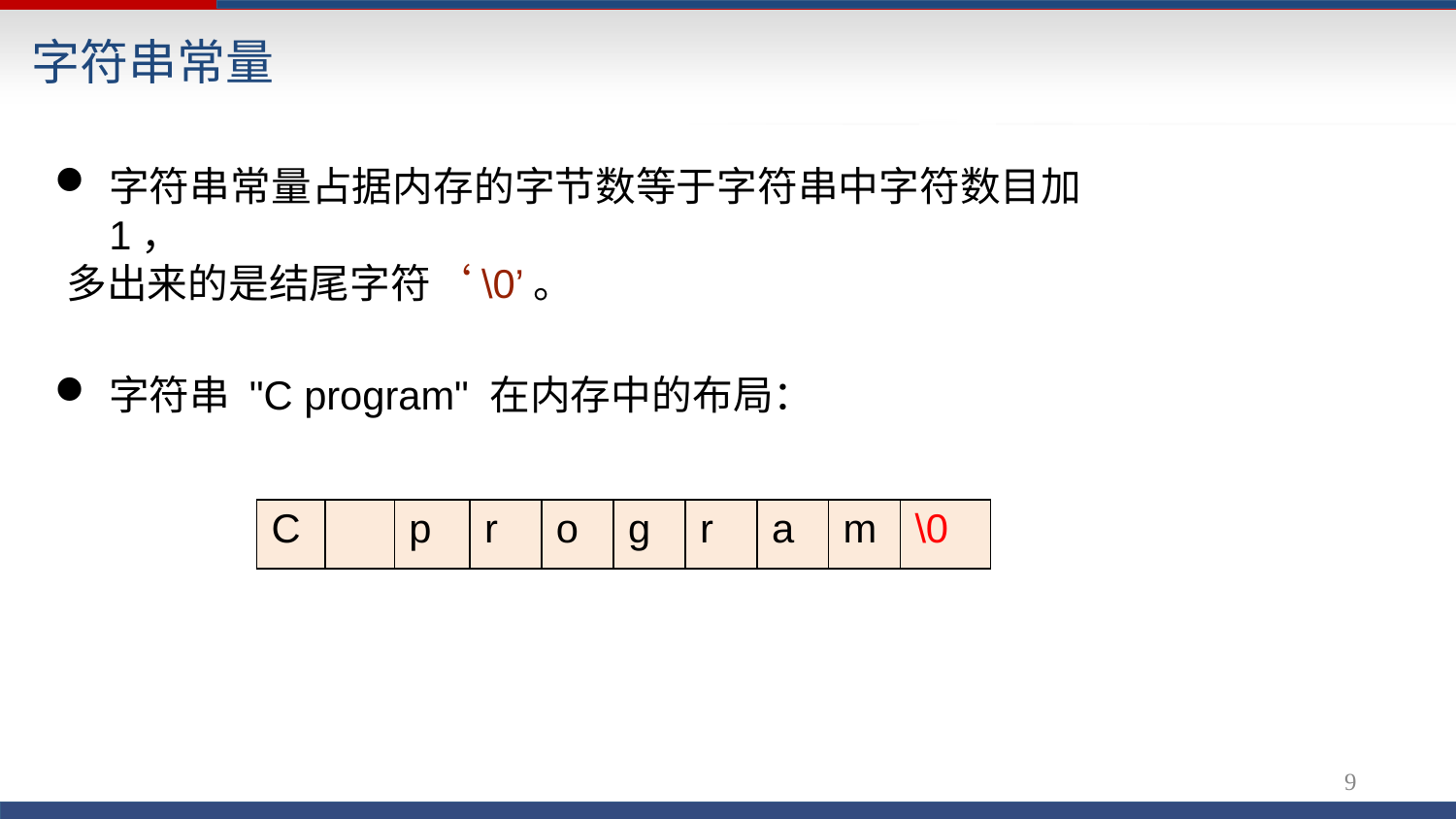

# 字符串常量
字符串常量占据内存的字节数等于字符串中字符数目加1，
多出来的是结尾字符‘\0’。

字符串 "C program" 在内存中的布局：
| C |  | p | r | o | g | r | a | m | \0 |
| --- | --- | --- | --- | --- | --- | --- | --- | --- | --- |
9